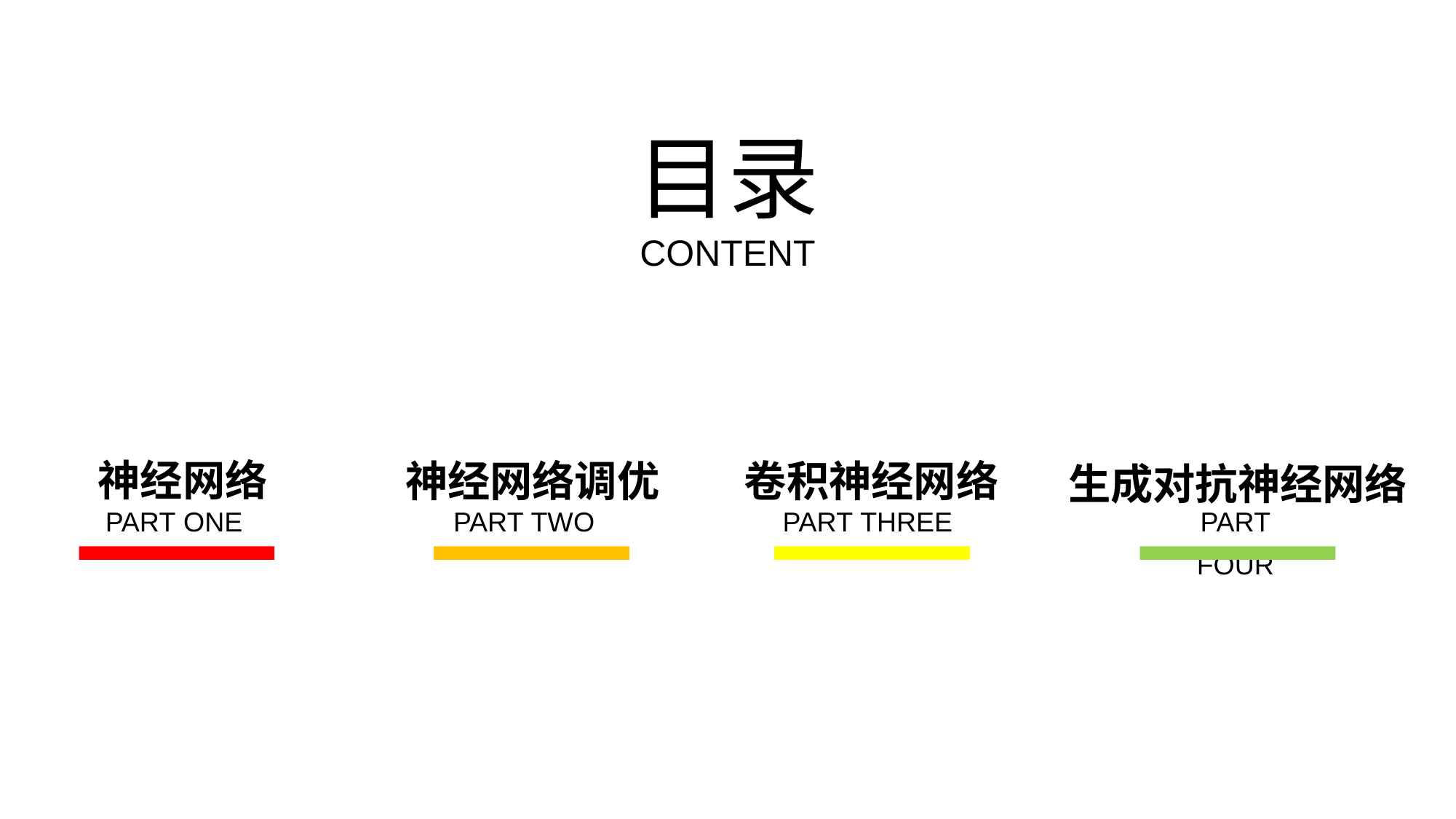

目录
CONTENT
神经网络
神经网络调优
卷积神经网络
生成对抗神经网络
PART ONE
PART TWO
PART THREE
PART FOUR